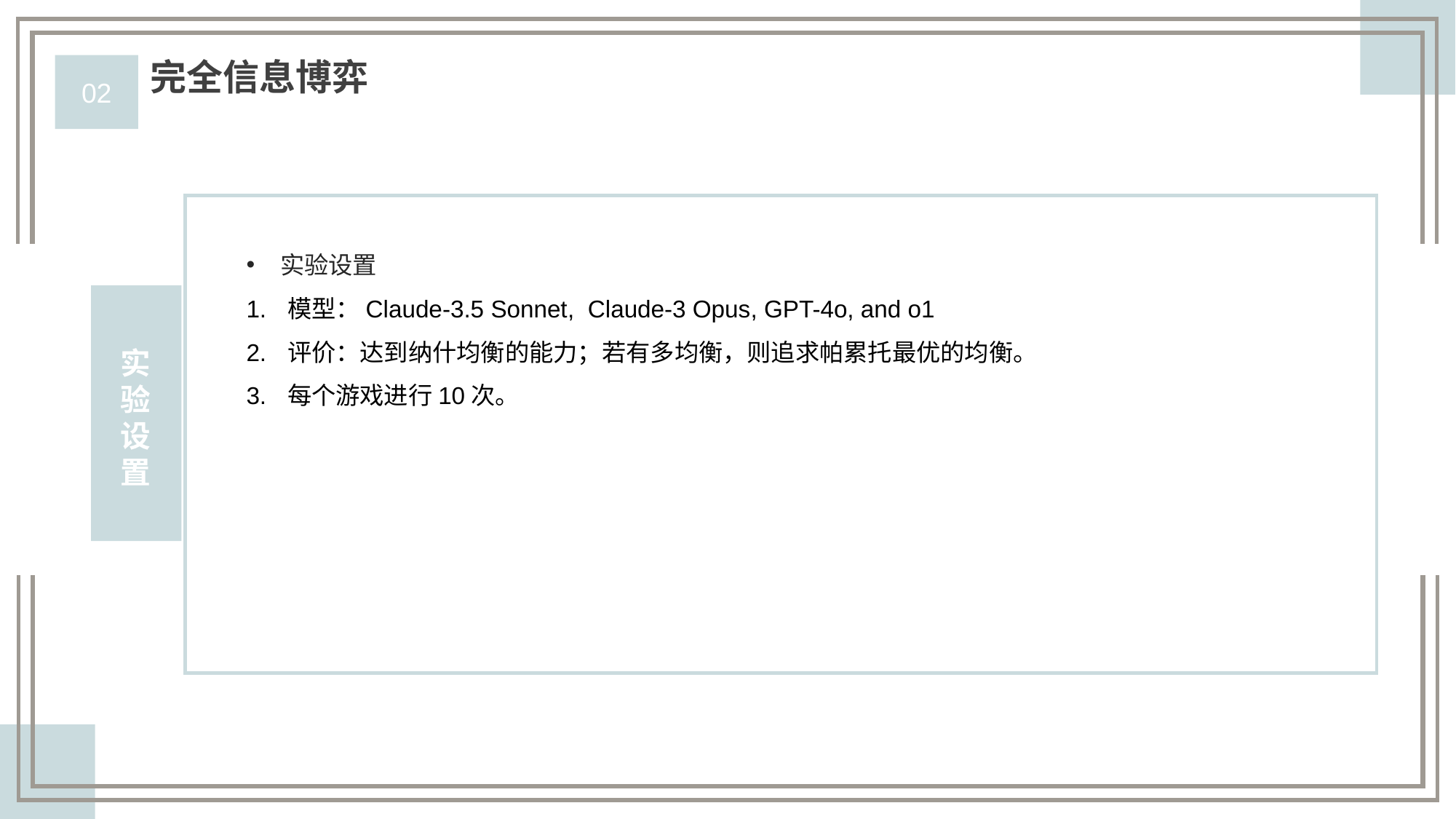

完全信息博弈
02

实验设置
模型：Claude-3.5 Sonnet,  Claude-3 Opus, GPT-4o, and o1
评价：达到纳什均衡的能力；若有多均衡，则追求帕累托最优的均衡。
每个游戏进行10次。

实验设置